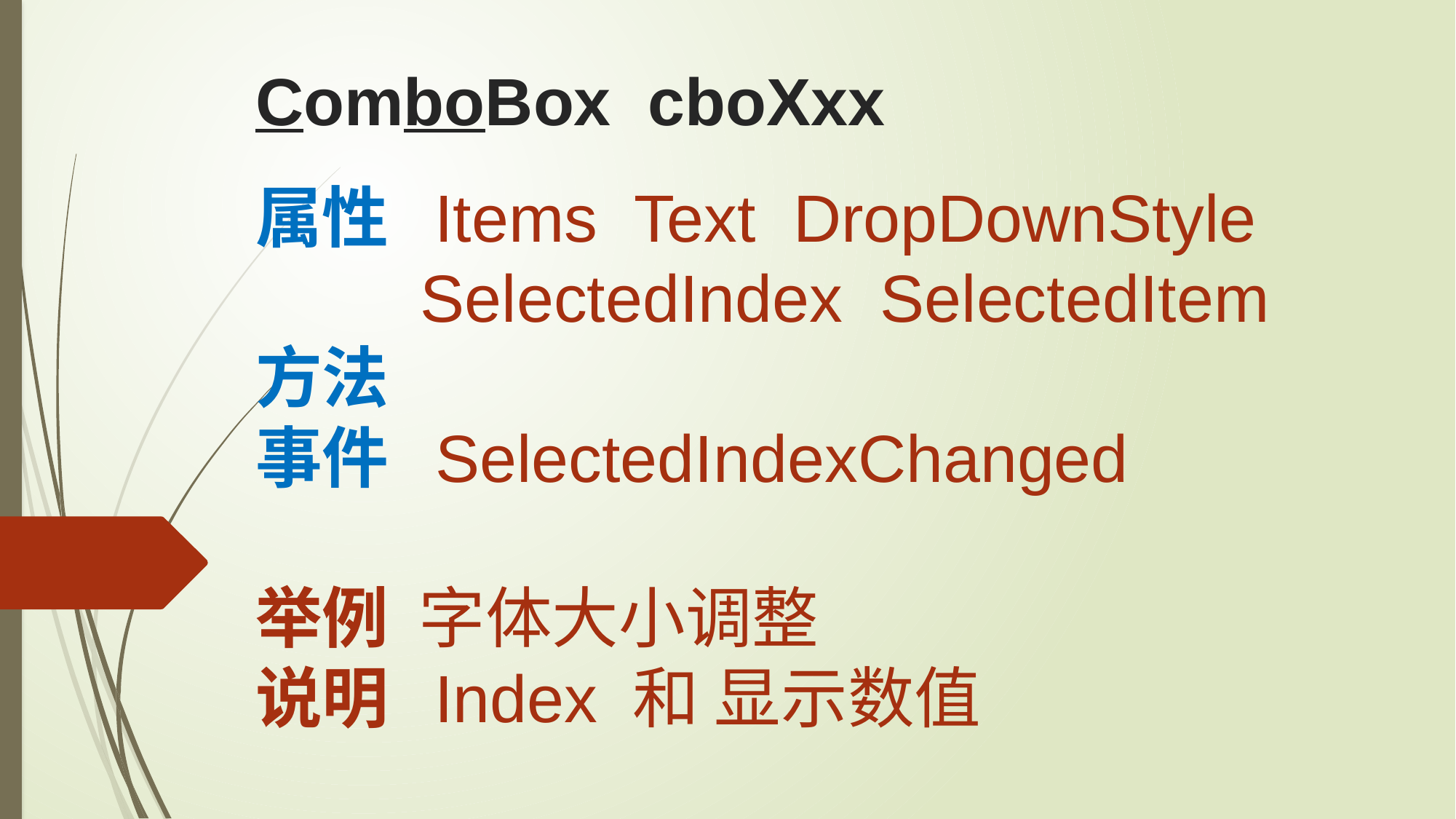

ComboBox  cboXxx

属性  Items  Text  DropDownStyle
	   SelectedIndex  SelectedItem
方法
事件  SelectedIndexChanged

举例  字体大小调整
说明  Index 和 显示数值